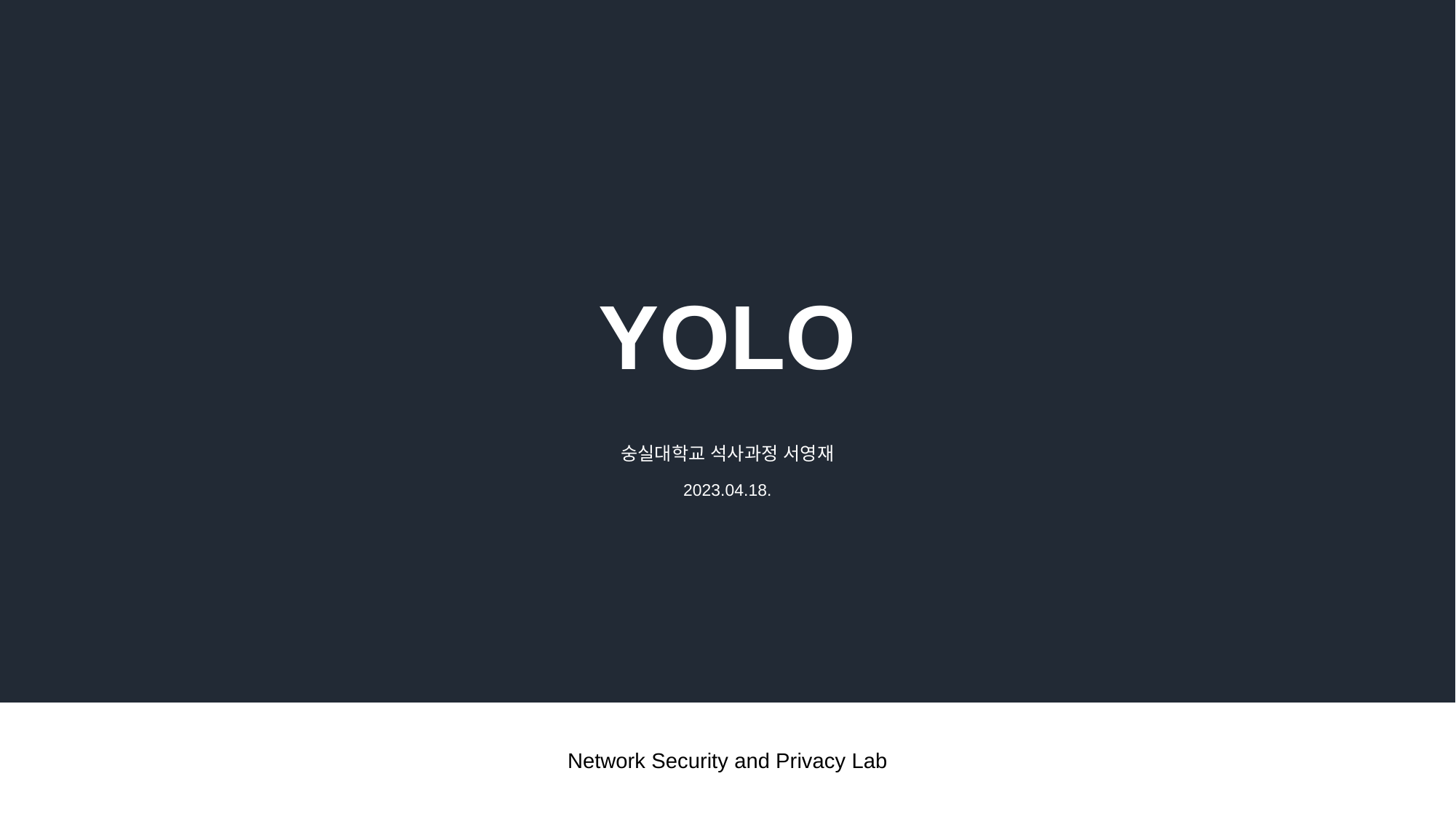

# YOLO
숭실대학교 석사과정 서영재
2023.04.18.
Network Security and Privacy Lab